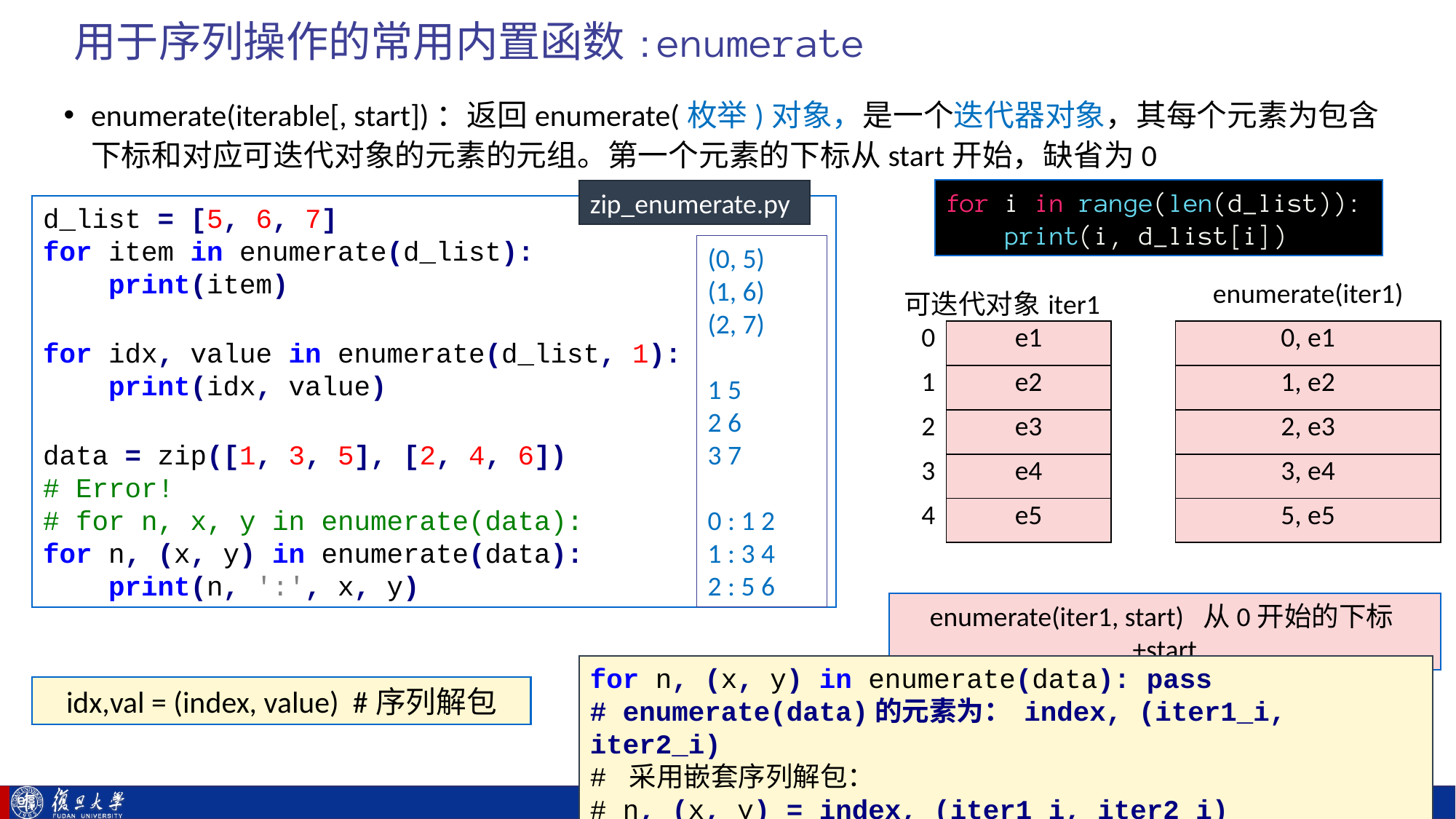

# 用于序列操作的常用内置函数:enumerate
enumerate(iterable[, start])：返回enumerate(枚举)对象，是一个迭代器对象，其每个元素为包含下标和对应可迭代对象的元素的元组。第一个元素的下标从start开始，缺省为0

for i in range(len(d_list)):
    print(i, d_list[i])
zip_enumerate.py
d_list = [5, 6, 7]
for item in enumerate(d_list):
    print(item)

for idx, value in enumerate(d_list, 1):
    print(idx, value)

data = zip([1, 3, 5], [2, 4, 6])
# Error!
# for n, x, y in enumerate(data):
for n, (x, y) in enumerate(data):
    print(n, ':', x, y)
(0, 5)
(1, 6)
(2, 7)

1 5
2 6
3 7

0 : 1 2
1 : 3 4
2 : 5 6
| 可迭代对象iter1 |  |  | enumerate(iter1) |
| --- | --- | --- | --- |
| 0 | e1 |  | 0, e1 |
| 1 | e2 |  | 1, e2 |
| 2 | e3 |  | 2, e3 |
| 3 | e4 |  | 3, e4 |
| 4 | e5 |  | 5, e5 |
enumerate(iter1, start)  从0开始的下标+start
for n, (x, y) in enumerate(data): pass
# enumerate(data)的元素为： index, (iter1_i, iter2_i)
# 采用嵌套序列解包：
# n, (x, y) = index, (iter1_i, iter2_i)
idx,val = (index, value)  #序列解包